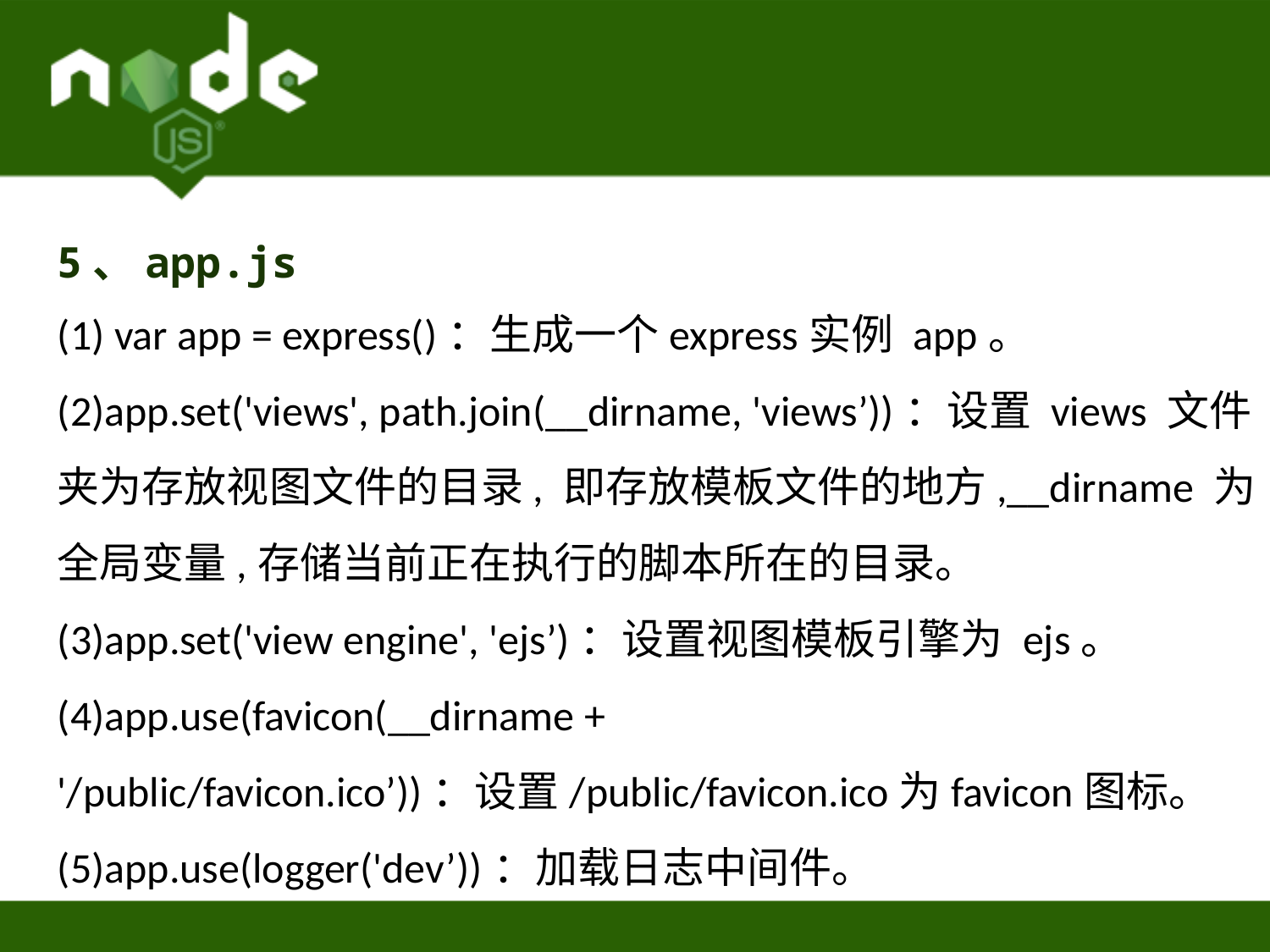

5、app.js
(1) var app = express()：生成一个express实例 app。
(2)app.set('views', path.join(__dirname, 'views’))：设置 views 文件夹为存放视图文件的目录, 即存放模板文件的地方,__dirname 为全局变量,存储当前正在执行的脚本所在的目录。
(3)app.set('view engine', 'ejs’)：设置视图模板引擎为 ejs。
(4)app.use(favicon(__dirname + '/public/favicon.ico’))：设置/public/favicon.ico为favicon图标。
(5)app.use(logger('dev’))：加载日志中间件。